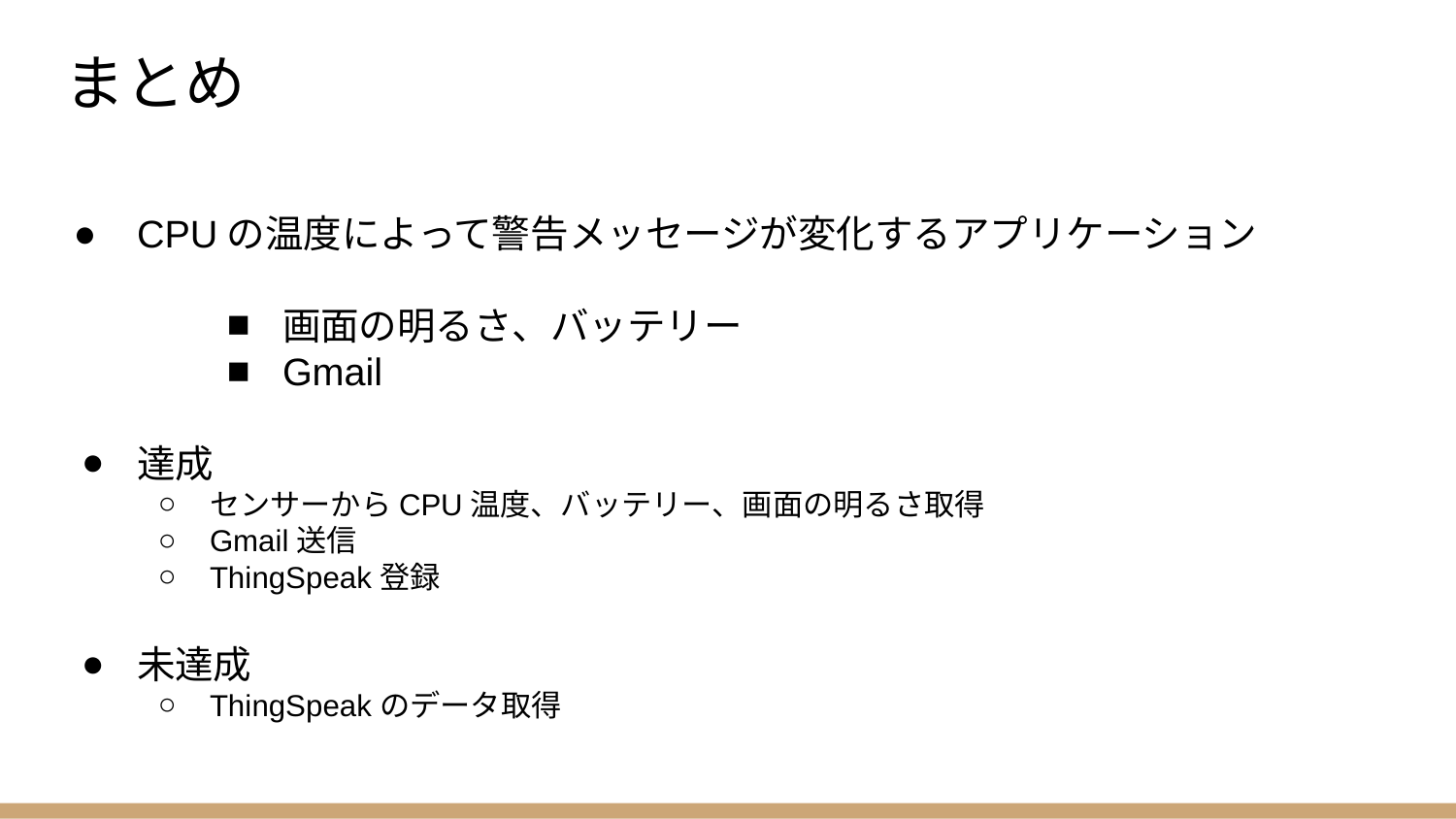

# まとめ
CPUの温度によって警告メッセージが変化するアプリケーション

画面の明るさ、バッテリー
Gmail

達成
センサーからCPU温度、バッテリー、画面の明るさ取得
Gmail送信
ThingSpeak登録

未達成
ThingSpeakのデータ取得